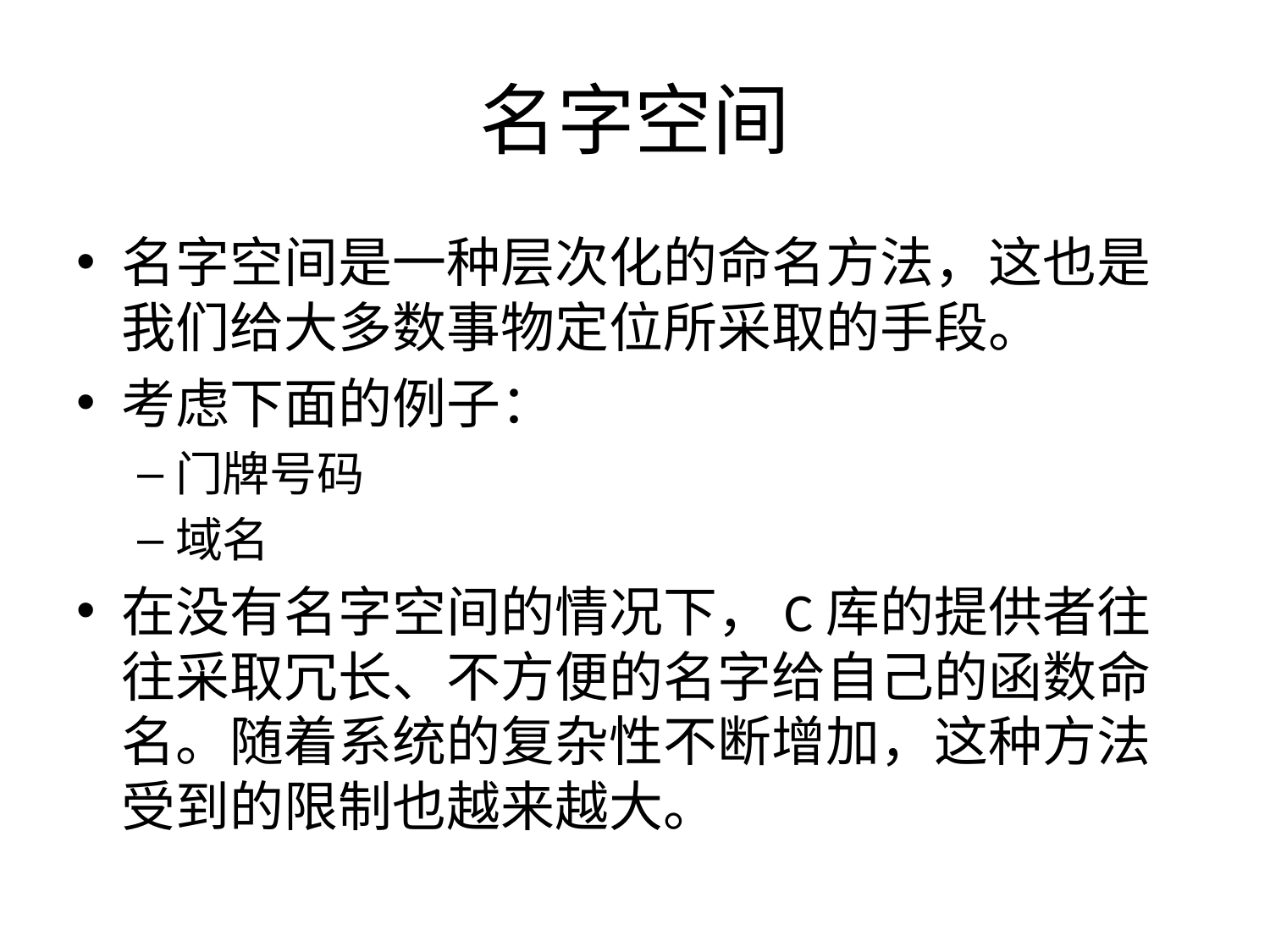

# 名字空间
名字空间是一种层次化的命名方法，这也是我们给大多数事物定位所采取的手段。
考虑下面的例子：
门牌号码
域名
在没有名字空间的情况下，C库的提供者往往采取冗长、不方便的名字给自己的函数命名。随着系统的复杂性不断增加，这种方法受到的限制也越来越大。